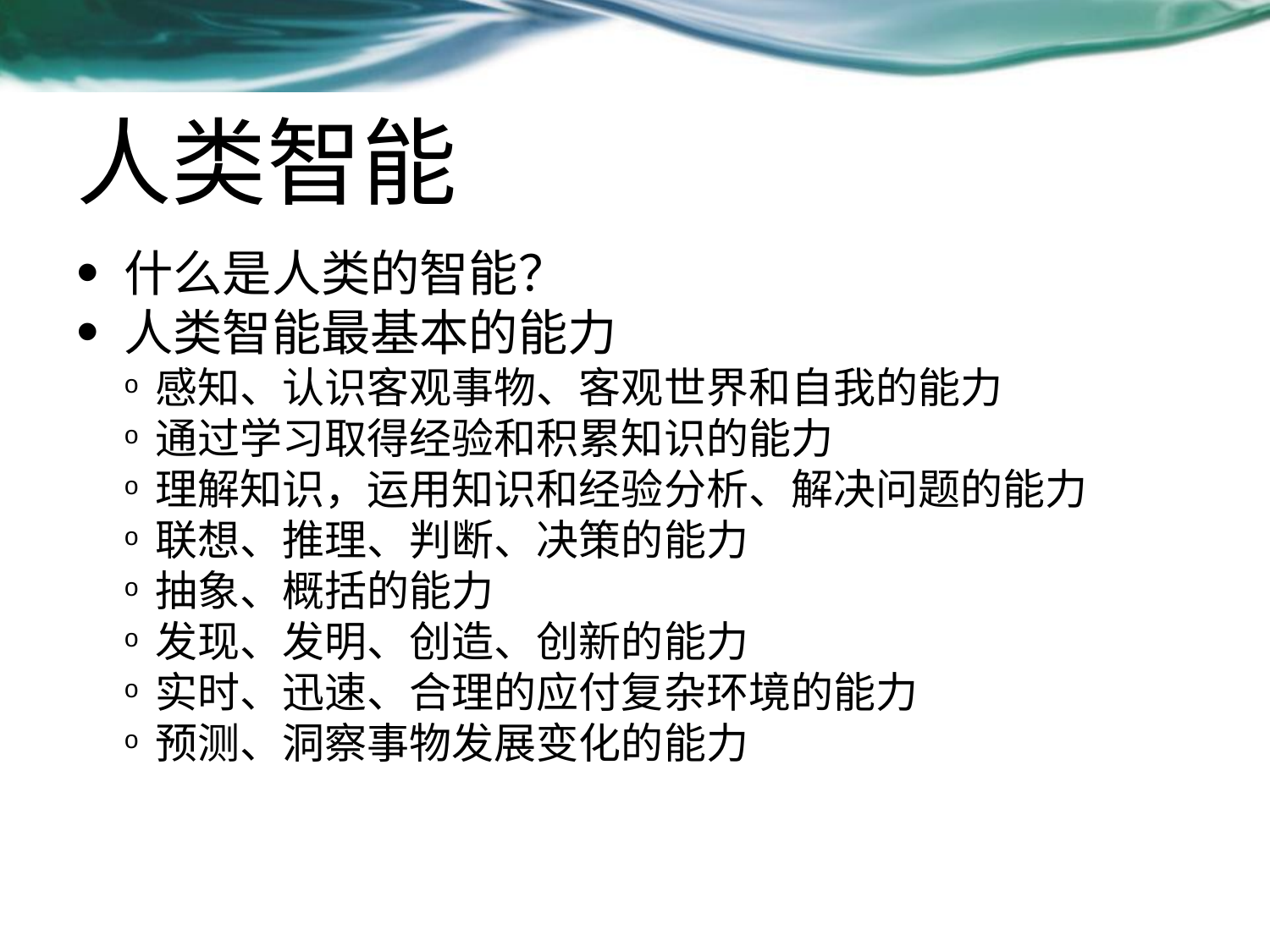

# 人类智能
什么是人类的智能？
人类智能最基本的能力
感知、认识客观事物、客观世界和自我的能力
通过学习取得经验和积累知识的能力
理解知识，运用知识和经验分析、解决问题的能力
联想、推理、判断、决策的能力
抽象、概括的能力
发现、发明、创造、创新的能力
实时、迅速、合理的应付复杂环境的能力
预测、洞察事物发展变化的能力